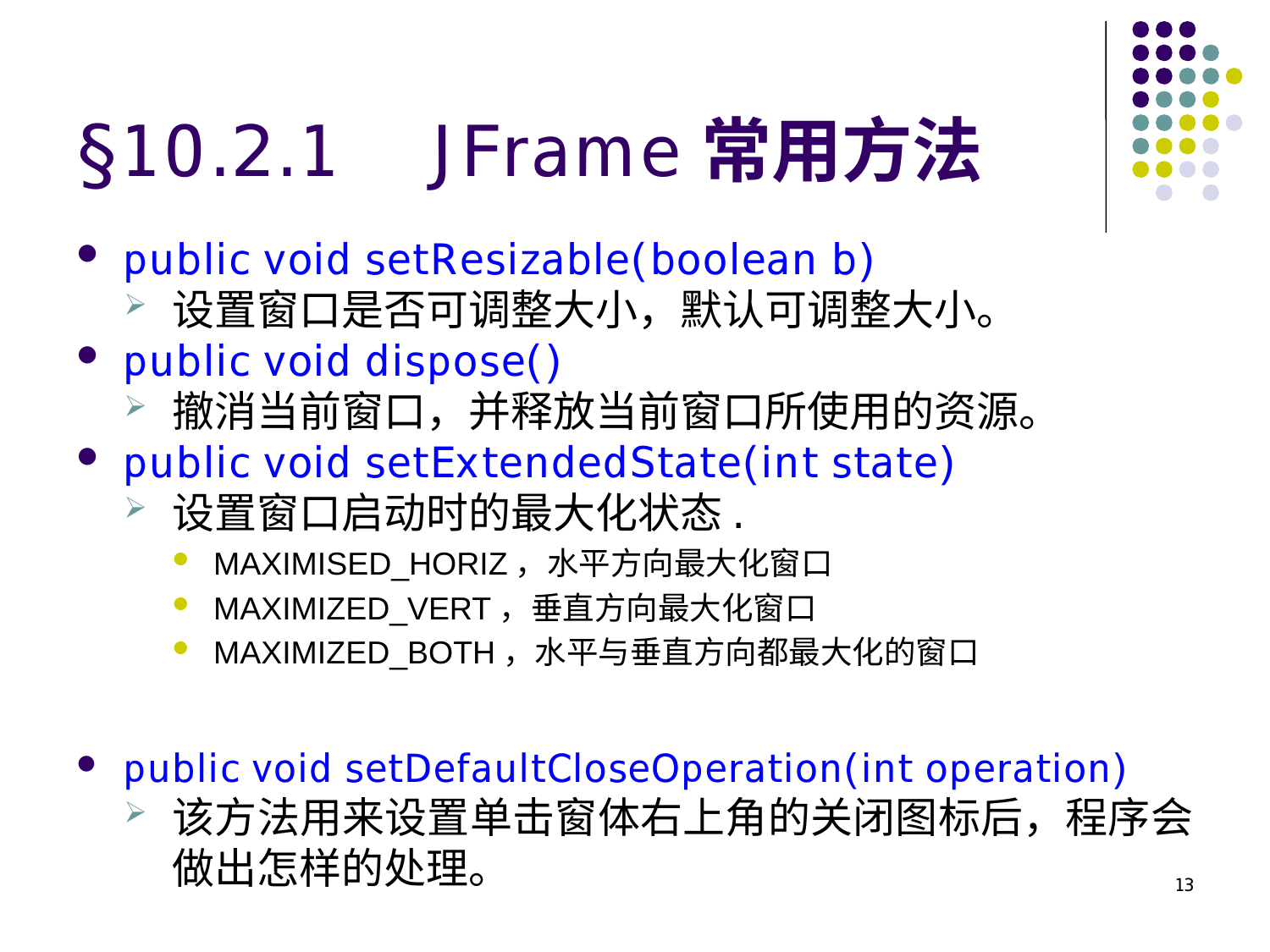

# §10.2.1    JFrame常用方法
public void setResizable(boolean b)
设置窗口是否可调整大小，默认可调整大小。
public void dispose()
撤消当前窗口，并释放当前窗口所使用的资源。
public void setExtendedState(int state)
设置窗口启动时的最大化状态.
MAXIMISED_HORIZ，水平方向最大化窗口
MAXIMIZED_VERT，垂直方向最大化窗口
MAXIMIZED_BOTH，水平与垂直方向都最大化的窗口

public void setDefaultCloseOperation(int operation)
该方法用来设置单击窗体右上角的关闭图标后，程序会做出怎样的处理。

13